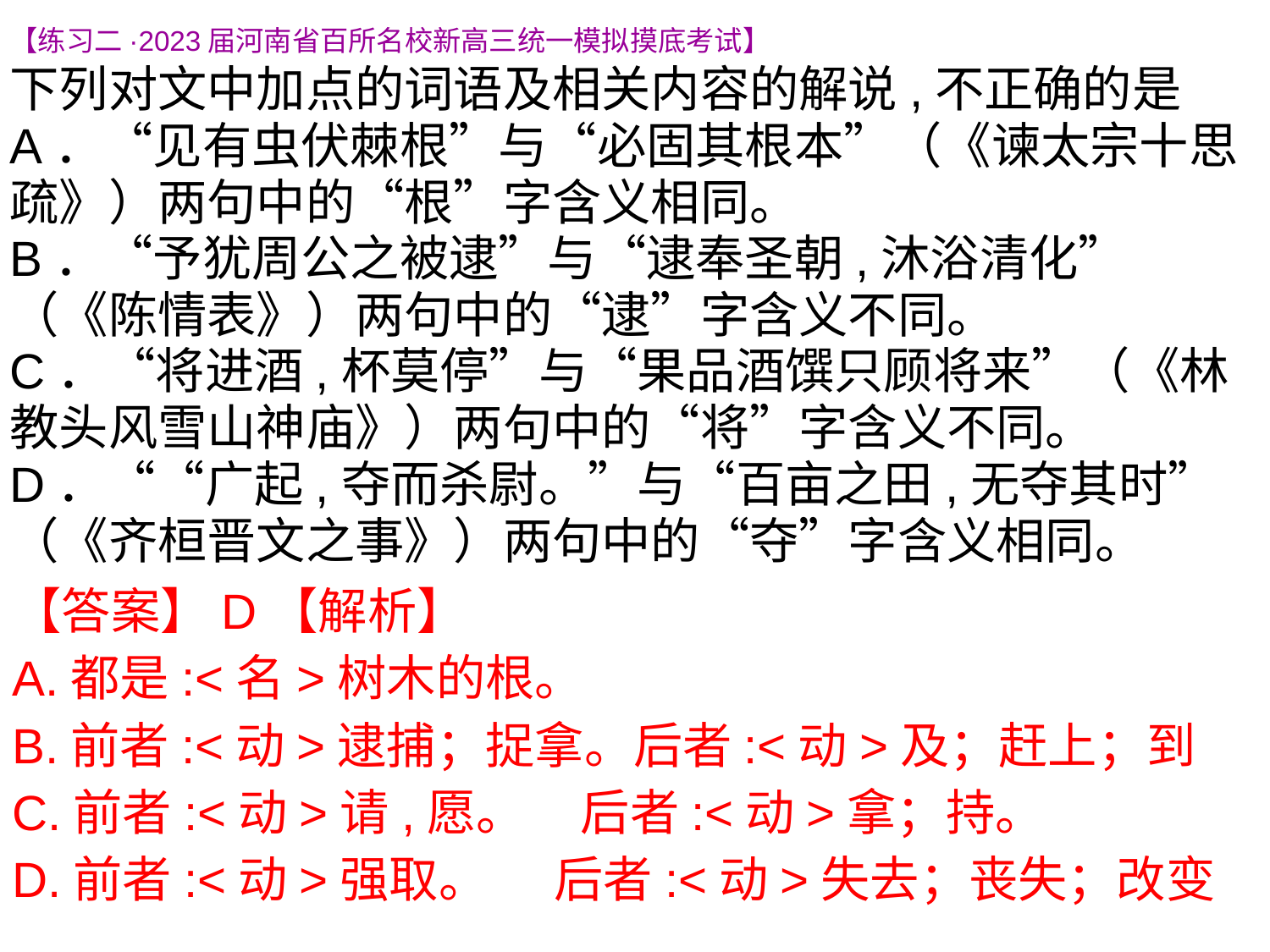

【练习二·2023届河南省百所名校新高三统一模拟摸底考试】
下列对文中加点的词语及相关内容的解说,不正确的是
A．“见有虫伏棘根”与“必固其根本”（《谏太宗十思疏》）两句中的“根”字含义相同。
B．“予犹周公之被逮”与“逮奉圣朝,沐浴清化”（《陈情表》）两句中的“逮”字含义不同。
C．“将进酒,杯莫停”与“果品酒馔只顾将来”（《林教头风雪山神庙》）两句中的“将”字含义不同。
D．““广起,夺而杀尉。”与“百亩之田,无夺其时”（《齐桓晋文之事》）两句中的“夺”字含义相同。
【答案】D【解析】
A.都是:<名>树木的根。
B.前者:<动>逮捕；捉拿。后者:<动>及；赶上；到
C.前者:<动>请,愿。     后者:<动>拿；持。
D.前者:<动>强取。      后者:<动>失去；丧失；改变